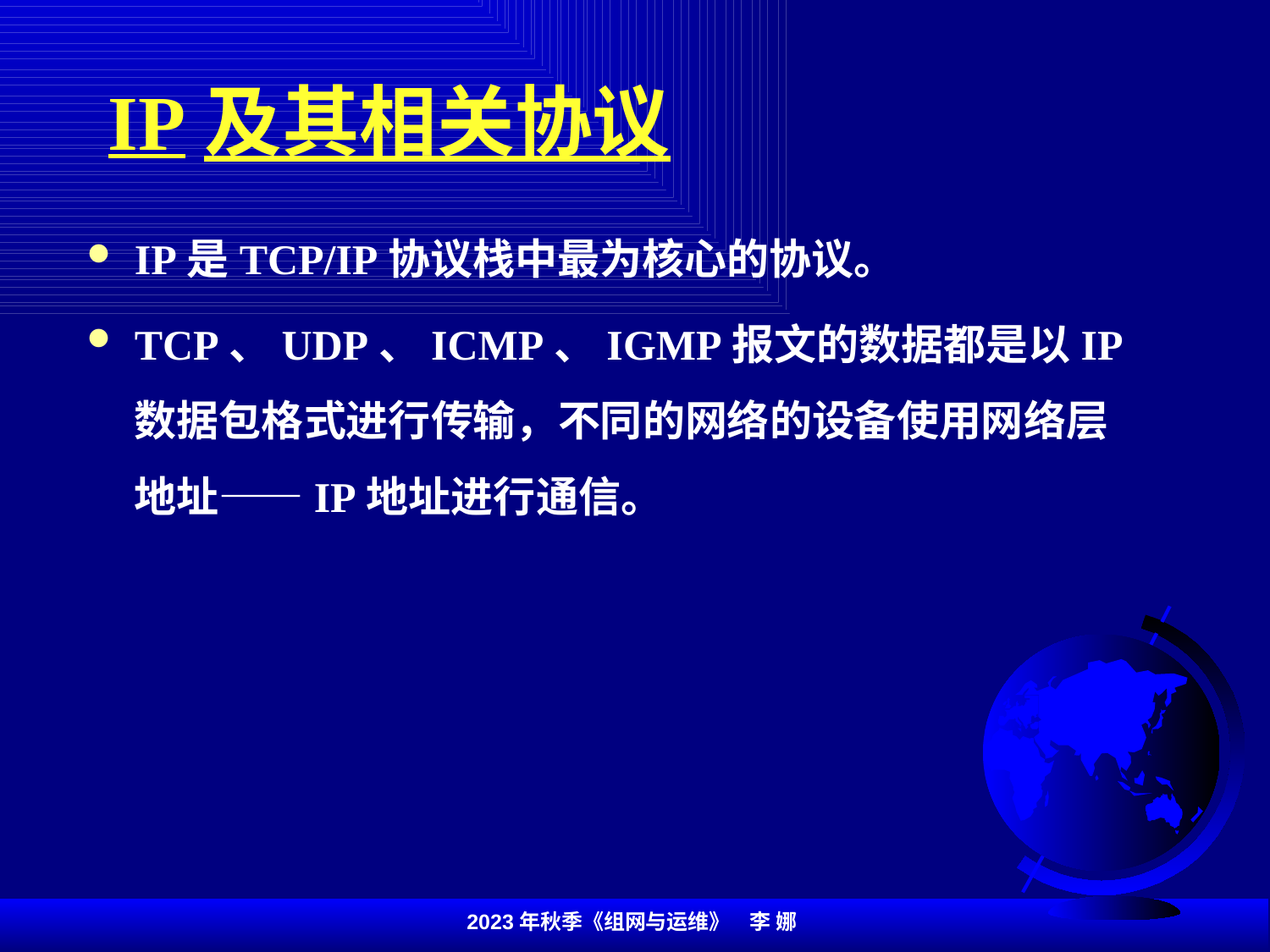

# IP及其相关协议
IP是TCP/IP协议栈中最为核心的协议。
TCP、UDP、ICMP、IGMP报文的数据都是以IP数据包格式进行传输，不同的网络的设备使用网络层地址——IP地址进行通信。
6